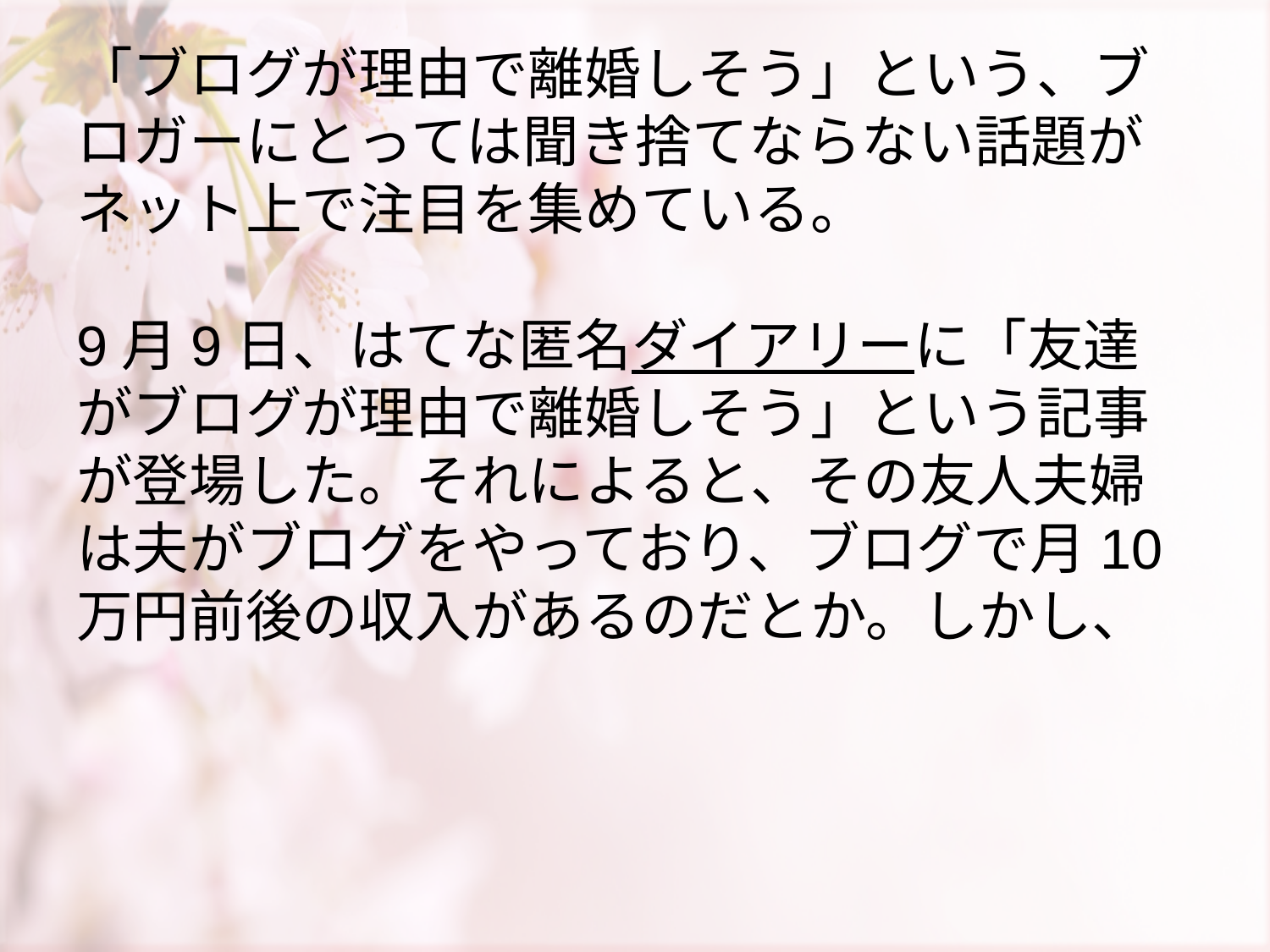

「ブログが理由で離婚しそう」という、ブロガーにとっては聞き捨てならない話題がネット上で注目を集めている。
9月9日、はてな匿名ダイアリーに「友達がブログが理由で離婚しそう」という記事が登場した。それによると、その友人夫婦は夫がブログをやっており、ブログで月10万円前後の収入があるのだとか。しかし、